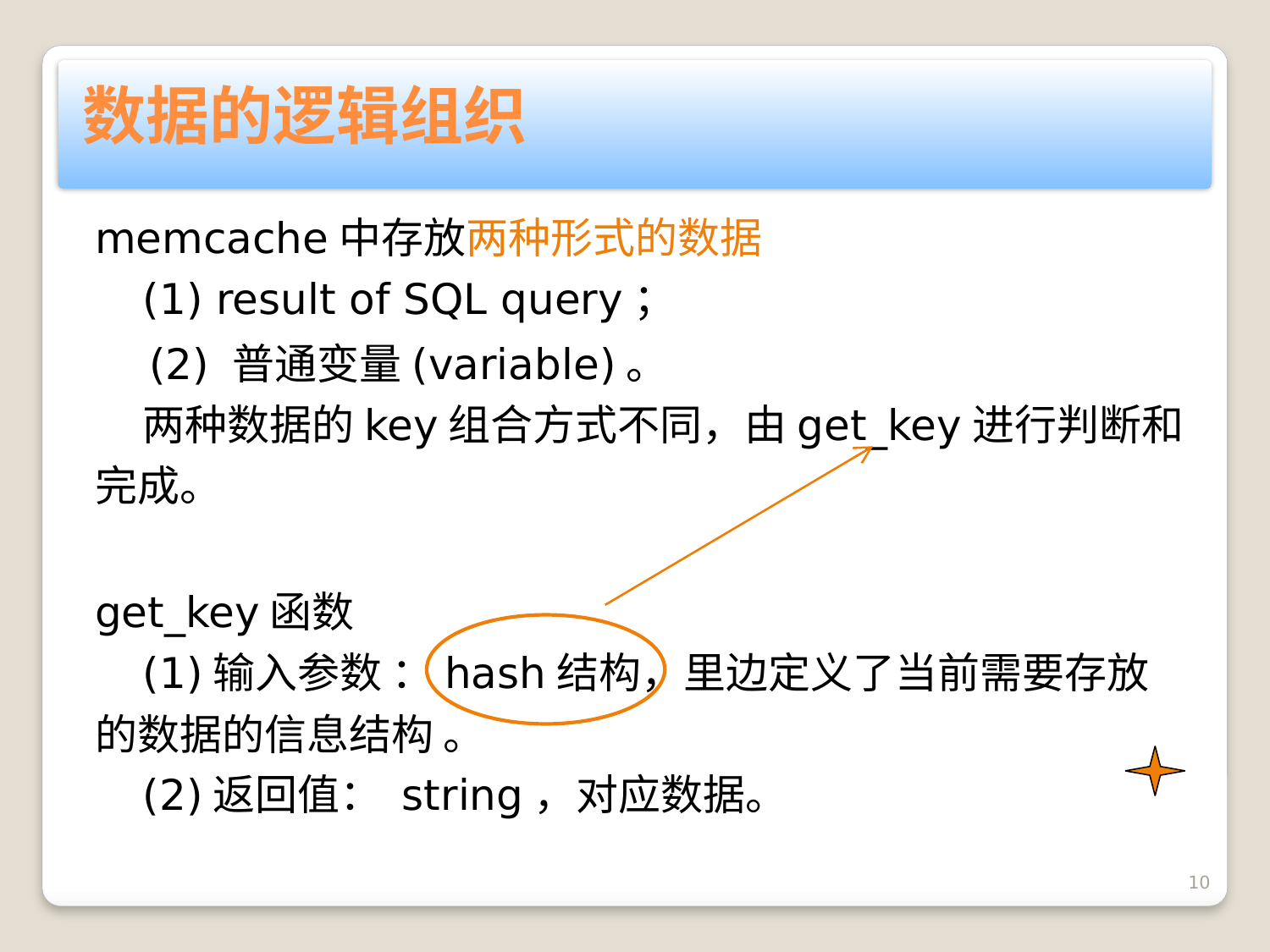

数据的逻辑组织
memcache中存放两种形式的数据 
    (1) result of SQL query；
    (2) 普通变量(variable)。 
     两种数据的key组合方式不同，由get_key进行判断和完成。
get_key函数
    (1)输入参数 ：hash结构，里边定义了当前需要存放的数据的信息结构 。
    (2)返回值： string，对应数据。

10